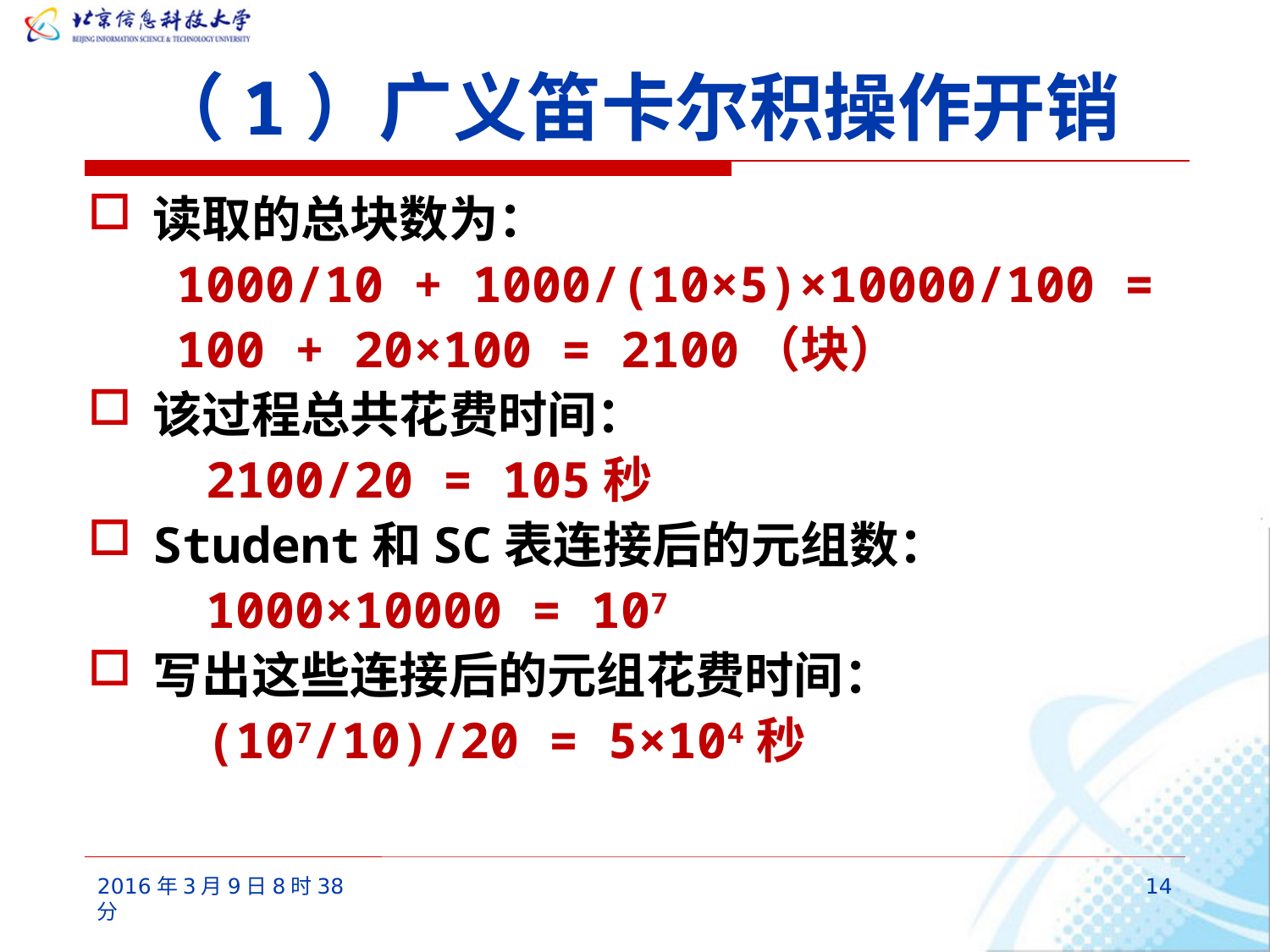

# （1）广义笛卡尔积操作开销
读取的总块数为：
   1000/10 + 1000/(10×5)×10000/100 =
   100 + 20×100 = 2100（块）
该过程总共花费时间：
    2100/20 = 105秒
Student和SC表连接后的元组数：
    1000×10000 = 107
写出这些连接后的元组花费时间：
    (107/10)/20 = 5×104秒
2016年3月9日8时38分
14